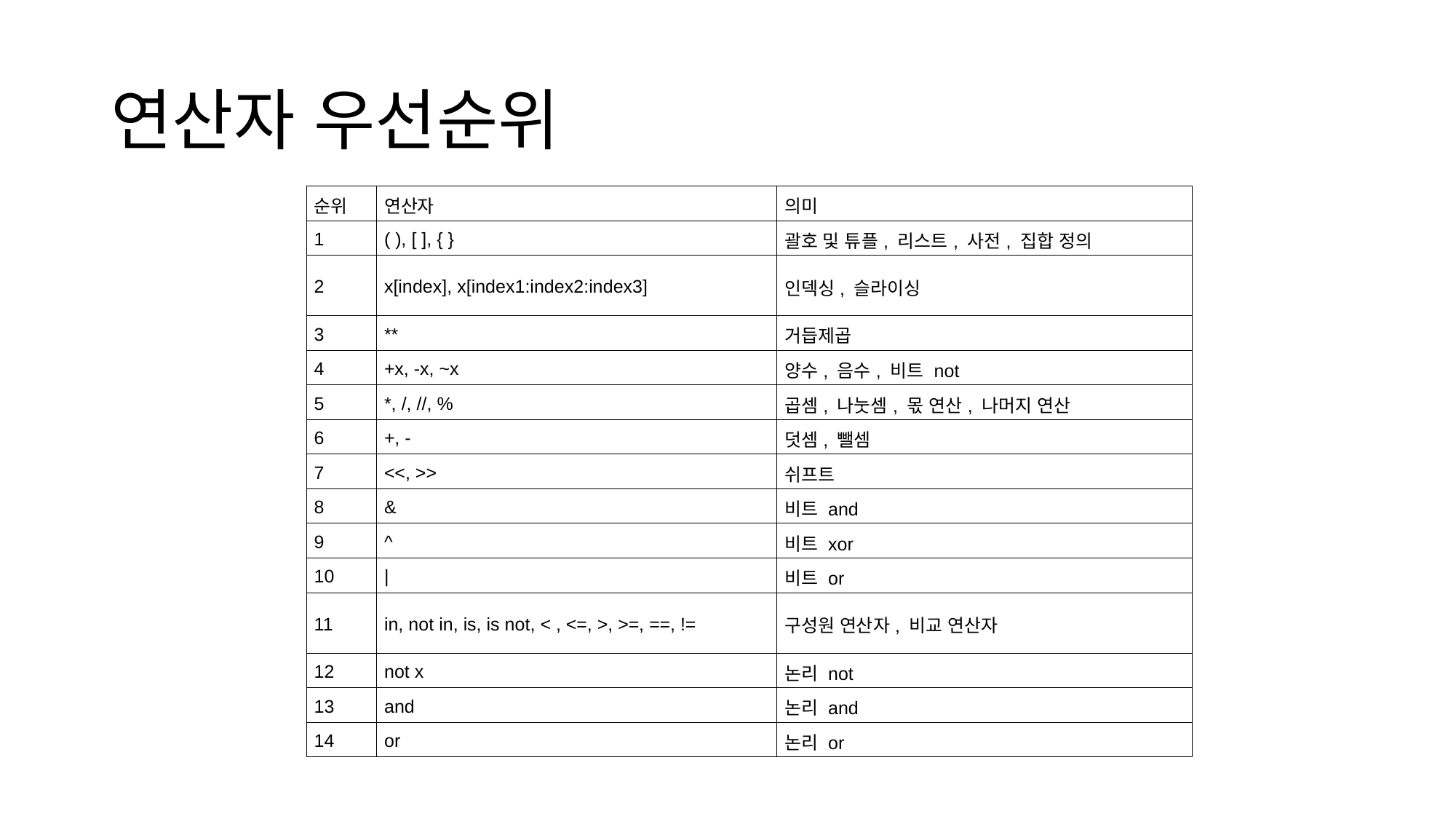

# 연산자 우선순위
| 순위 | 연산자 | 의미 |
| --- | --- | --- |
| 1 | ( ), [ ], { } | 괄호 및 튜플, 리스트, 사전, 집합 정의 |
| 2 | x[index], x[index1:index2:index3] | 인덱싱, 슬라이싱 |
| 3 | \*\* | 거듭제곱 |
| 4 | +x, -x, ~x | 양수, 음수, 비트 not |
| 5 | \*, /, //, % | 곱셈, 나눗셈, 몫 연산, 나머지 연산 |
| 6 | +, - | 덧셈, 뺄셈 |
| 7 | <<, >> | 쉬프트 |
| 8 | & | 비트 and |
| 9 | ^ | 비트 xor |
| 10 | | | 비트 or |
| 11 | in, not in, is, is not, < , <=, >, >=, ==, != | 구성원 연산자, 비교 연산자 |
| 12 | not x | 논리 not |
| 13 | and | 논리 and |
| 14 | or | 논리 or |